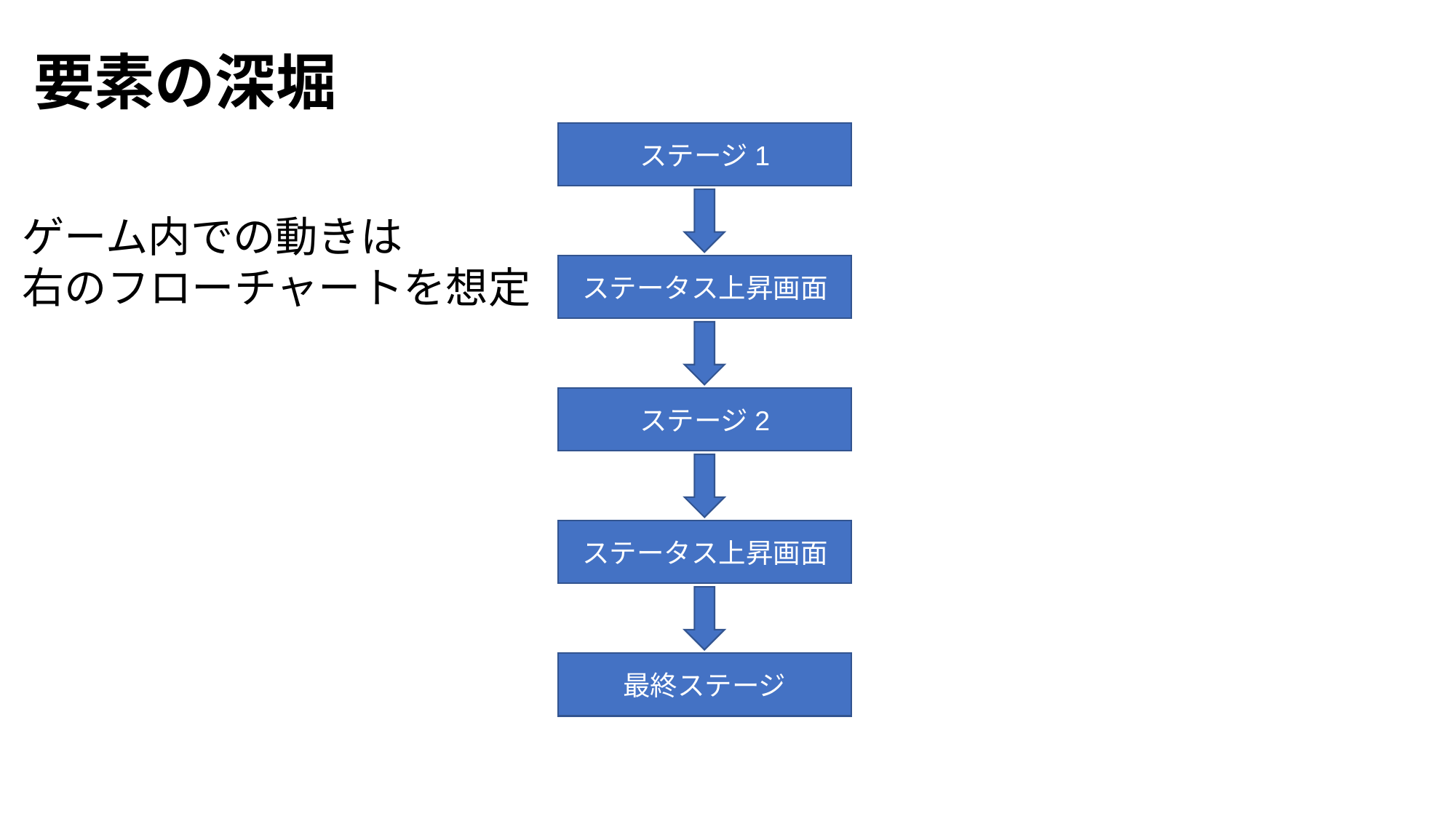

要素の深堀
ステージ1

ゲーム内での動きは
右のフローチャートを想定
ステータス上昇画面

ステージ2

ステータス上昇画面

最終ステージ